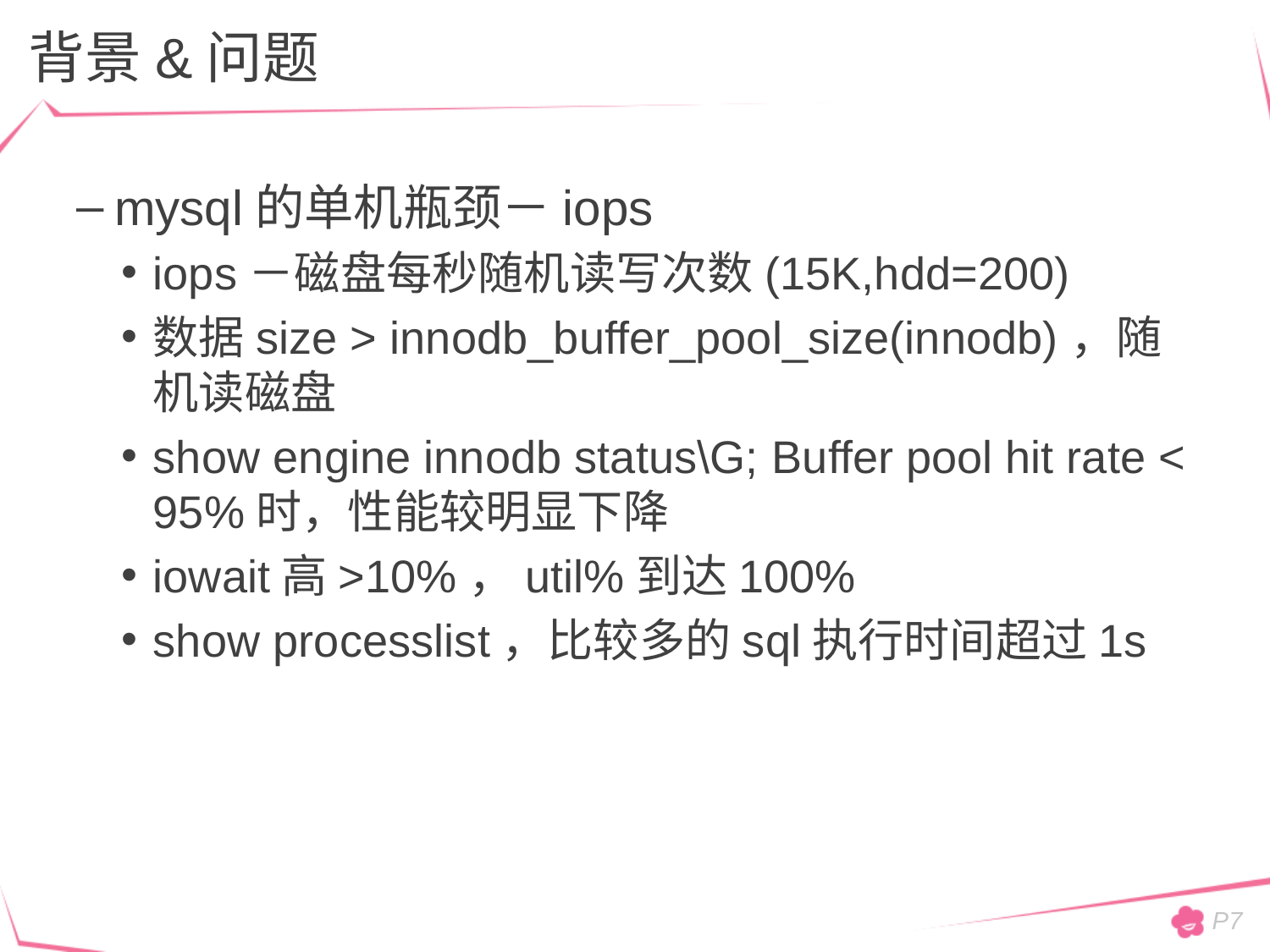

# 背景&问题
mysql的单机瓶颈－iops
iops－磁盘每秒随机读写次数(15K,hdd=200)
数据size > innodb_buffer_pool_size(innodb)，随机读磁盘
show engine innodb status\G; Buffer pool hit rate < 95%时，性能较明显下降
iowait高>10%，util%到达100%
show processlist，比较多的sql执行时间超过1s

P7